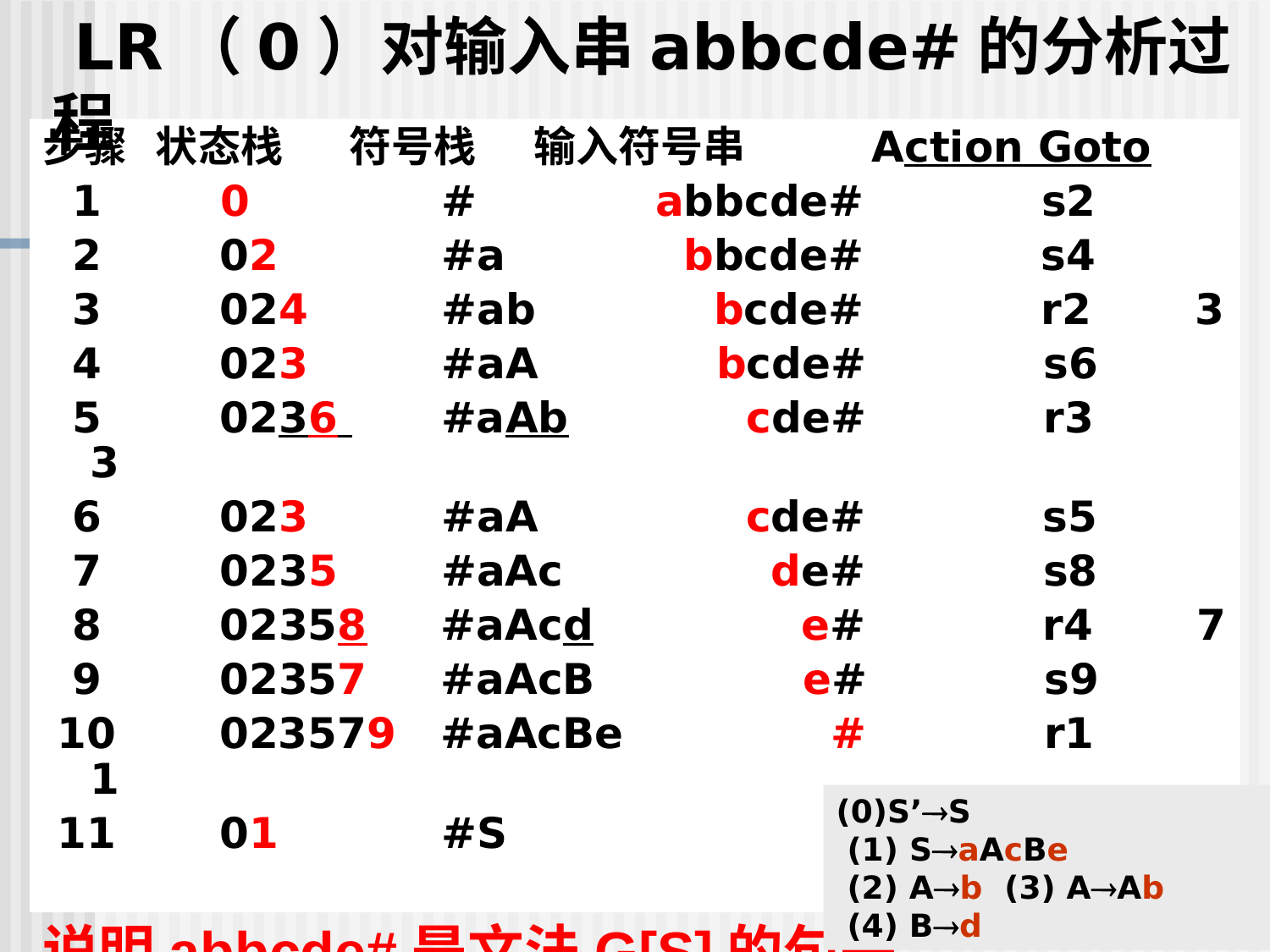

LR（0）对输入串abbcde#的分析过程
步骤   状态栈       符号栈      输入符号串   	 Action Goto
  1        0             #            abbcde#            s2
  2        02           #a            bbcde#            s4
  3        024         #ab            bcde#            r2       3
  4        023         #aA            bcde#            s6
  5        0236       #aAb            cde#            r3       3
  6        023         #aA              cde#            s5
  7        0235       #aAc              de#            s8
  8        02358     #aAcd              e#            r4       7
  9        02357     #aAcB              e#            s9
 10       023579   #aAcBe              #            r1       1
 11       01           #S                       #           acc

说明abbcde#是文法G[S]的句子

(0)S’→S
 (1) S→aAcBe
 (2) A→b  (3) A→Ab
 (4) B→d